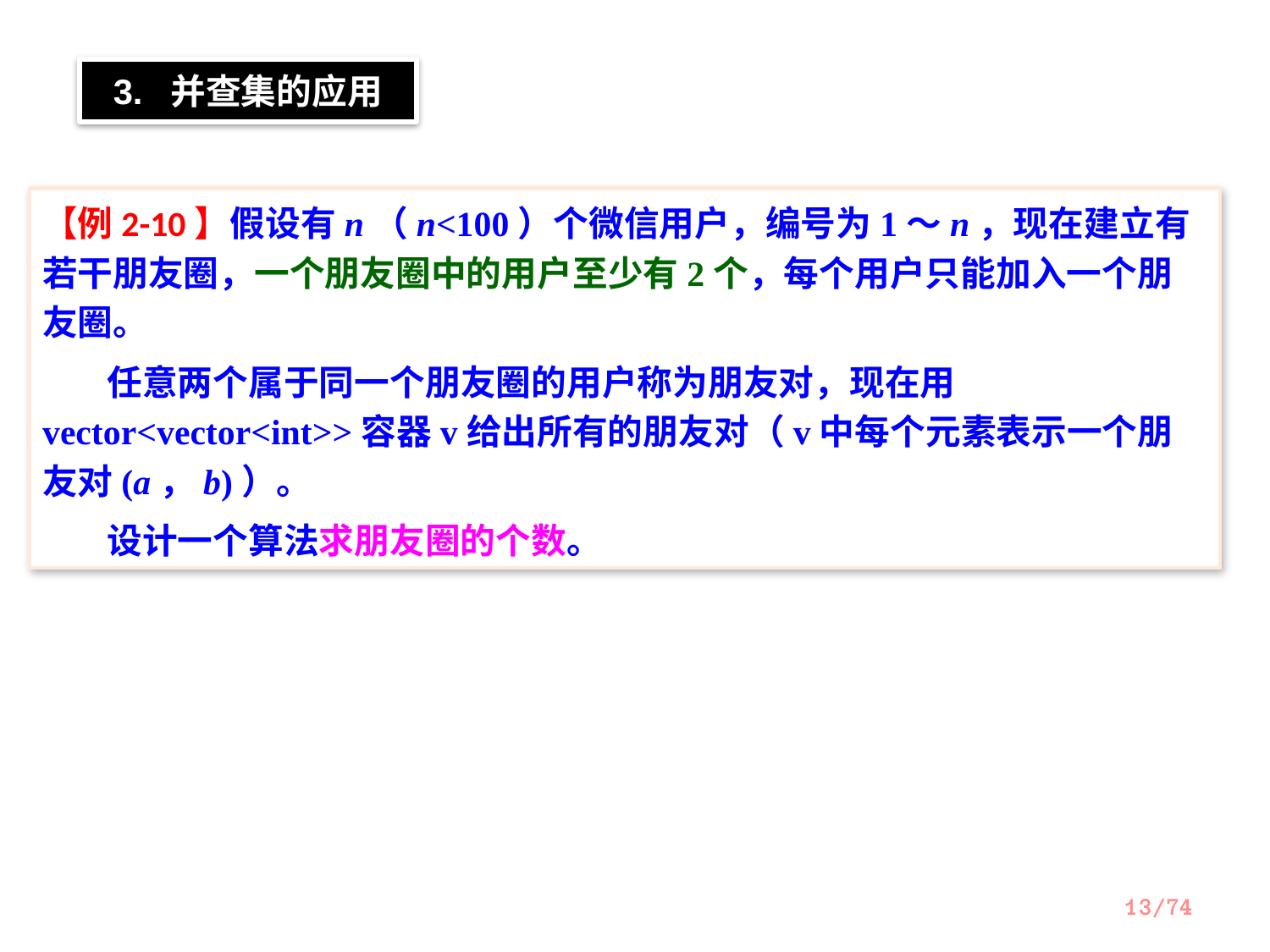

3.  并查集的应用
【例2-10】假设有n（n<100）个微信用户，编号为1～n，现在建立有若干朋友圈，一个朋友圈中的用户至少有2个，每个用户只能加入一个朋友圈。
       任意两个属于同一个朋友圈的用户称为朋友对，现在用vector<vector<int>>容器v给出所有的朋友对（v中每个元素表示一个朋友对(a，b)）。
       设计一个算法求朋友圈的个数。
13/74